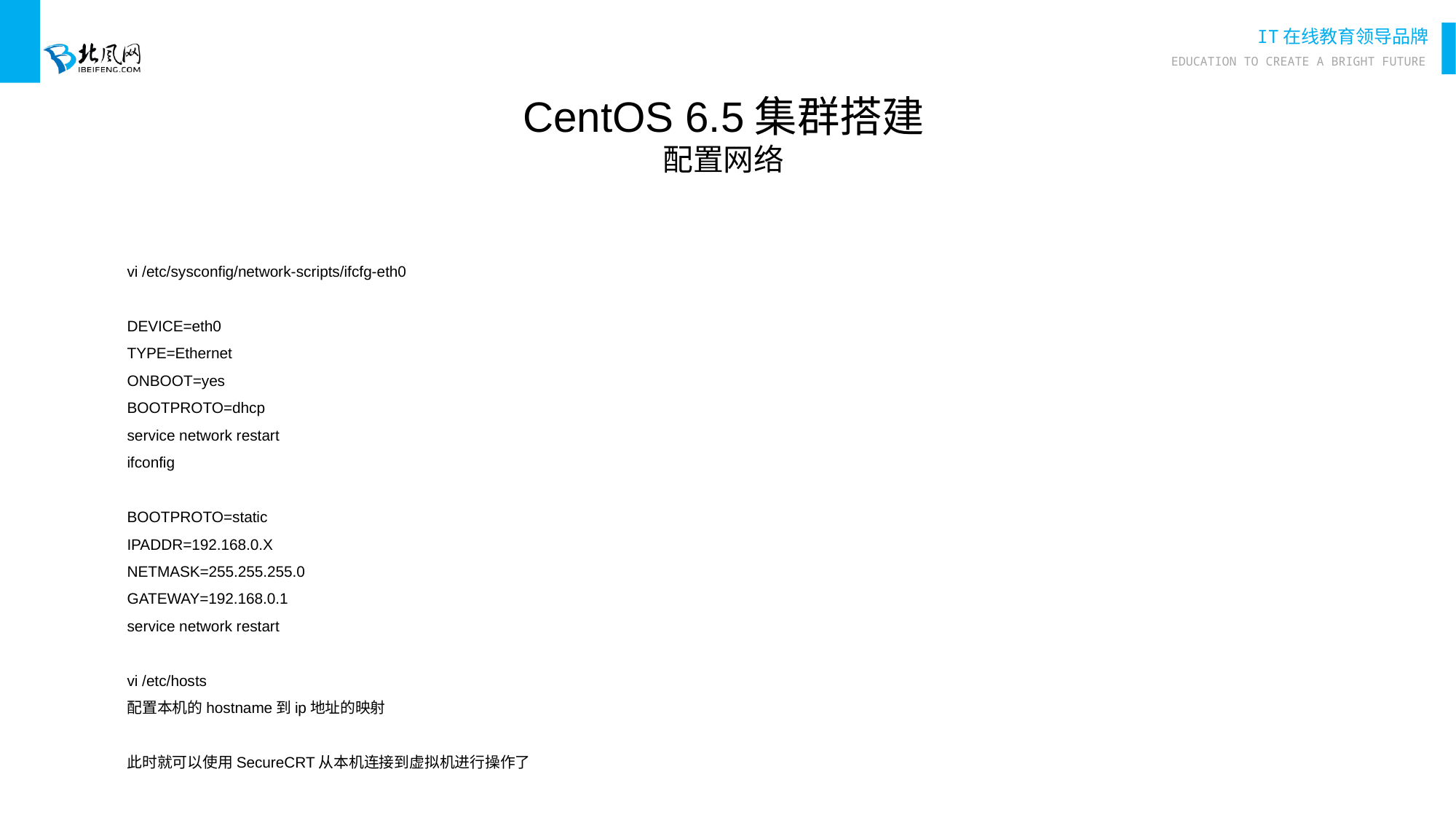

CentOS 6.5集群搭建
配置网络
vi /etc/sysconfig/network-scripts/ifcfg-eth0

DEVICE=eth0
TYPE=Ethernet
ONBOOT=yes
BOOTPROTO=dhcp
service network restart
ifconfig

BOOTPROTO=static
IPADDR=192.168.0.X
NETMASK=255.255.255.0
GATEWAY=192.168.0.1
service network restart

vi /etc/hosts
配置本机的hostname到ip地址的映射

此时就可以使用SecureCRT从本机连接到虚拟机进行操作了